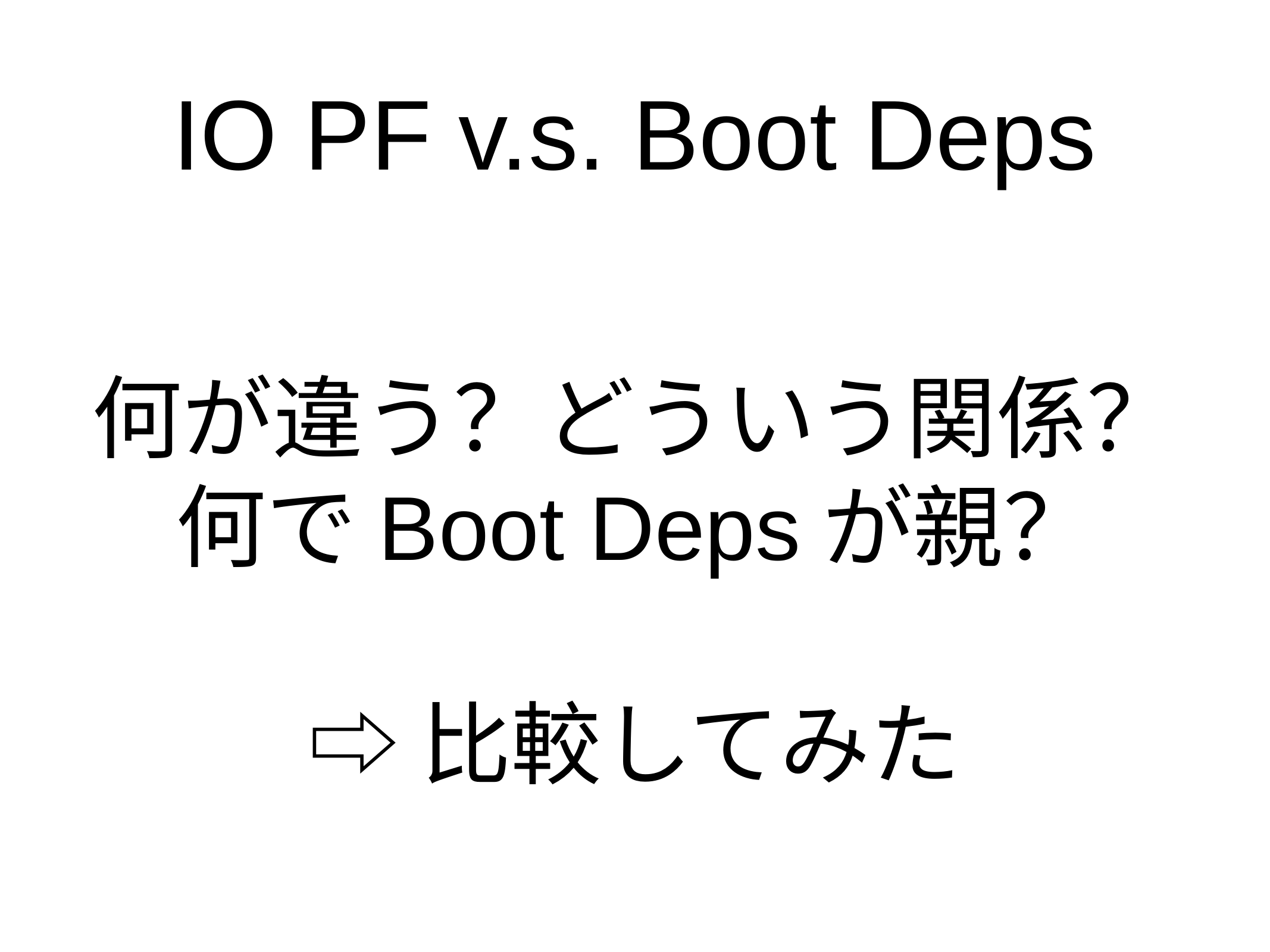

# IO PF v.s. Boot Deps
何が違う？どういう関係？
何でBoot Depsが親？

⇨比較してみた